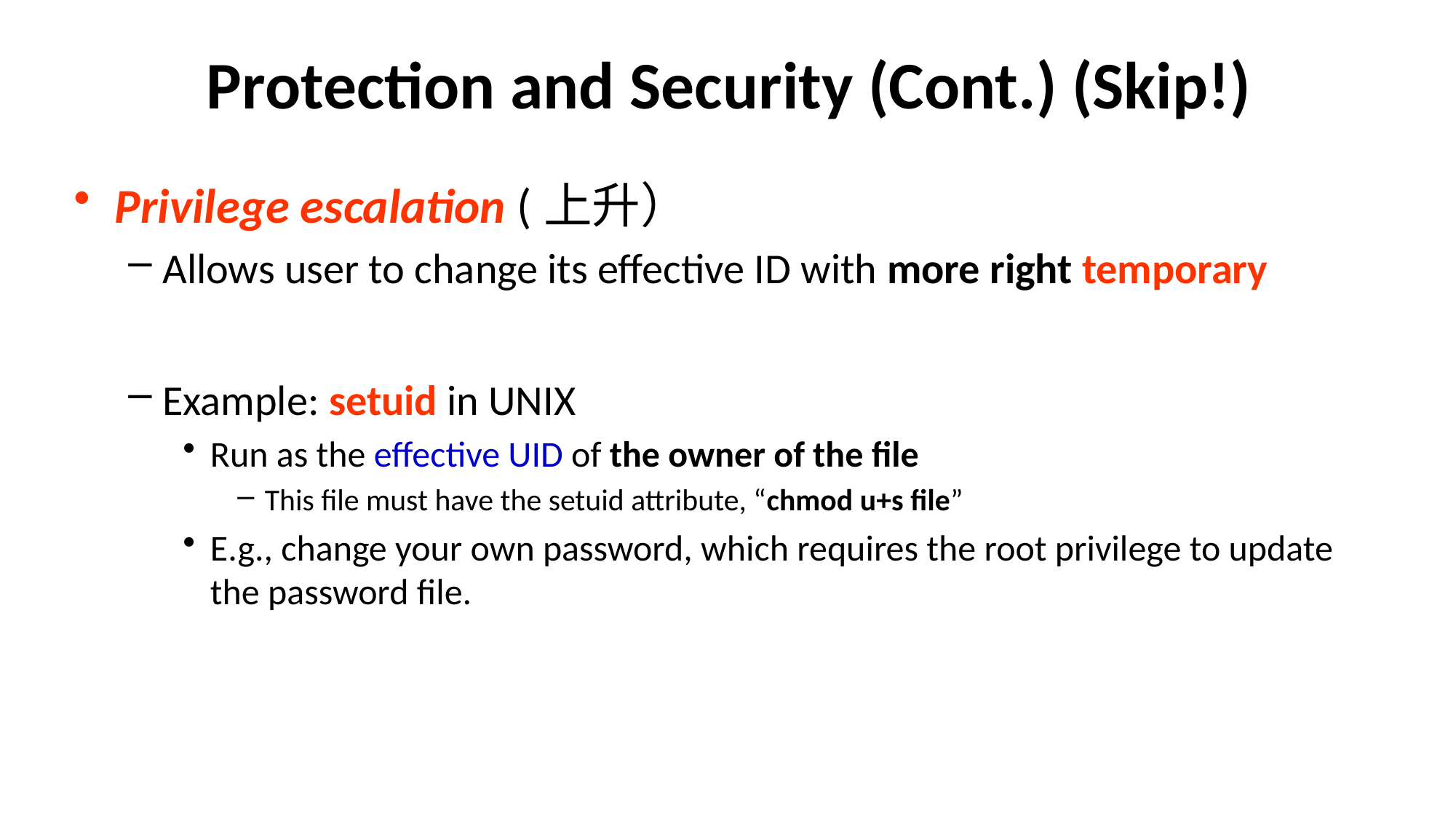

# Protection and Security (Cont.) (Skip!)
Privilege escalation (上升）
Allows user to change its effective ID with more right temporary

Example: setuid in UNIX
Run as the effective UID of the owner of the file
This file must have the setuid attribute, “chmod u+s file”
E.g., change your own password, which requires the root privilege to update the password file.